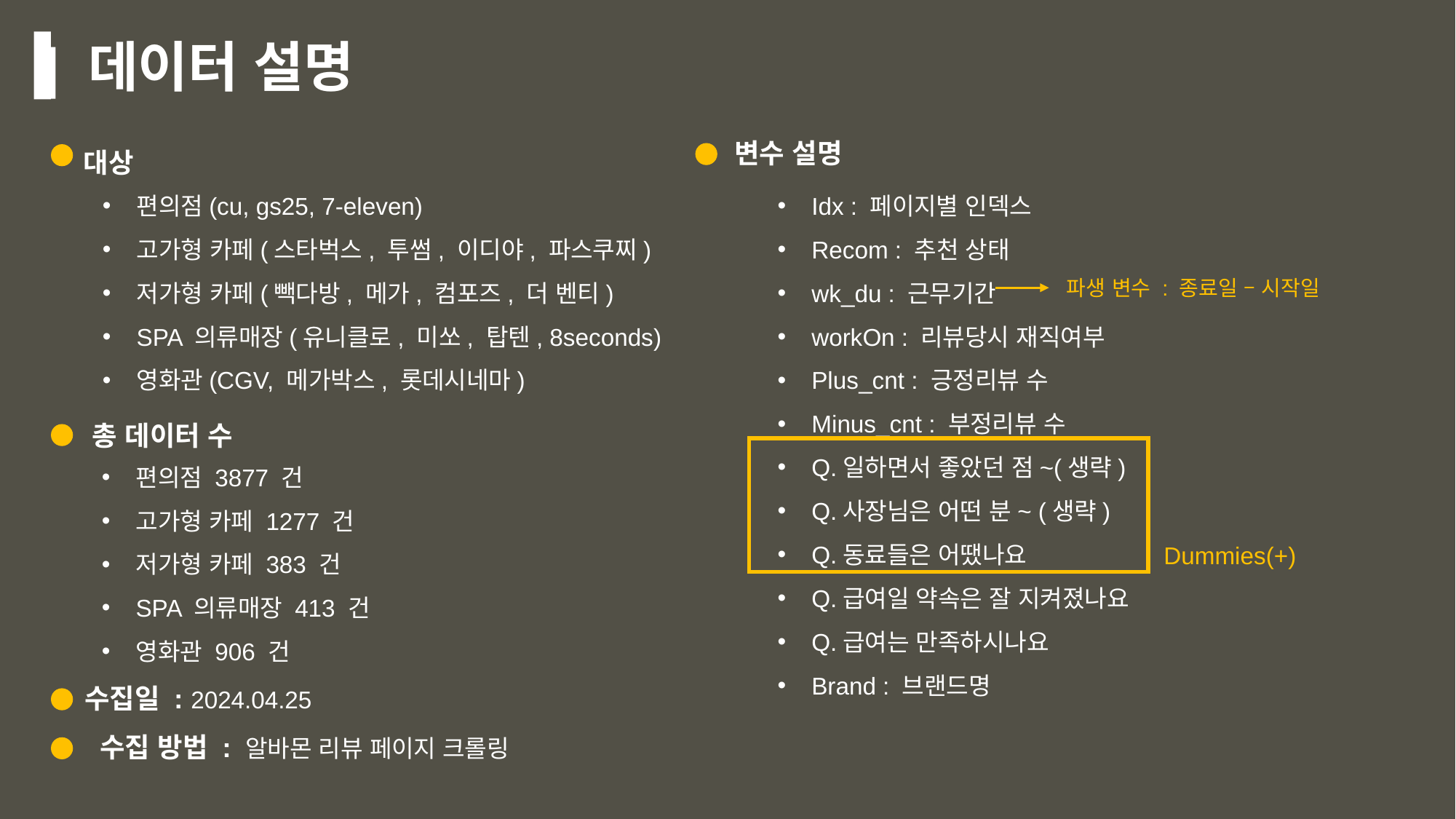

| 데이터 설명

대상
변수 설명

편의점(cu, gs25, 7-eleven)
고가형 카페(스타벅스, 투썸, 이디야, 파스쿠찌)
저가형 카페(빽다방, 메가, 컴포즈, 더 벤티)
SPA 의류매장(유니클로, 미쏘, 탑텐, 8seconds)
영화관(CGV, 메가박스, 롯데시네마)
Idx : 페이지별 인덱스
Recom : 추천 상태
wk_du : 근무기간
workOn : 리뷰당시 재직여부
Plus_cnt : 긍정리뷰 수
Minus_cnt : 부정리뷰 수
Q.일하면서 좋았던 점~(생략)
Q.사장님은 어떤 분~ (생략)
Q.동료들은 어땠나요
Q.급여일 약속은 잘 지켜졌나요
Q.급여는 만족하시나요
Brand : 브랜드명
파생 변수 : 종료일 – 시작일
총 데이터 수

편의점 3877 건
고가형 카페 1277 건
저가형 카페 383 건
SPA 의류매장 413 건
영화관 906 건
Dummies(+)
수집일 : 2024.04.25

수집 방법 : 알바몬 리뷰 페이지 크롤링